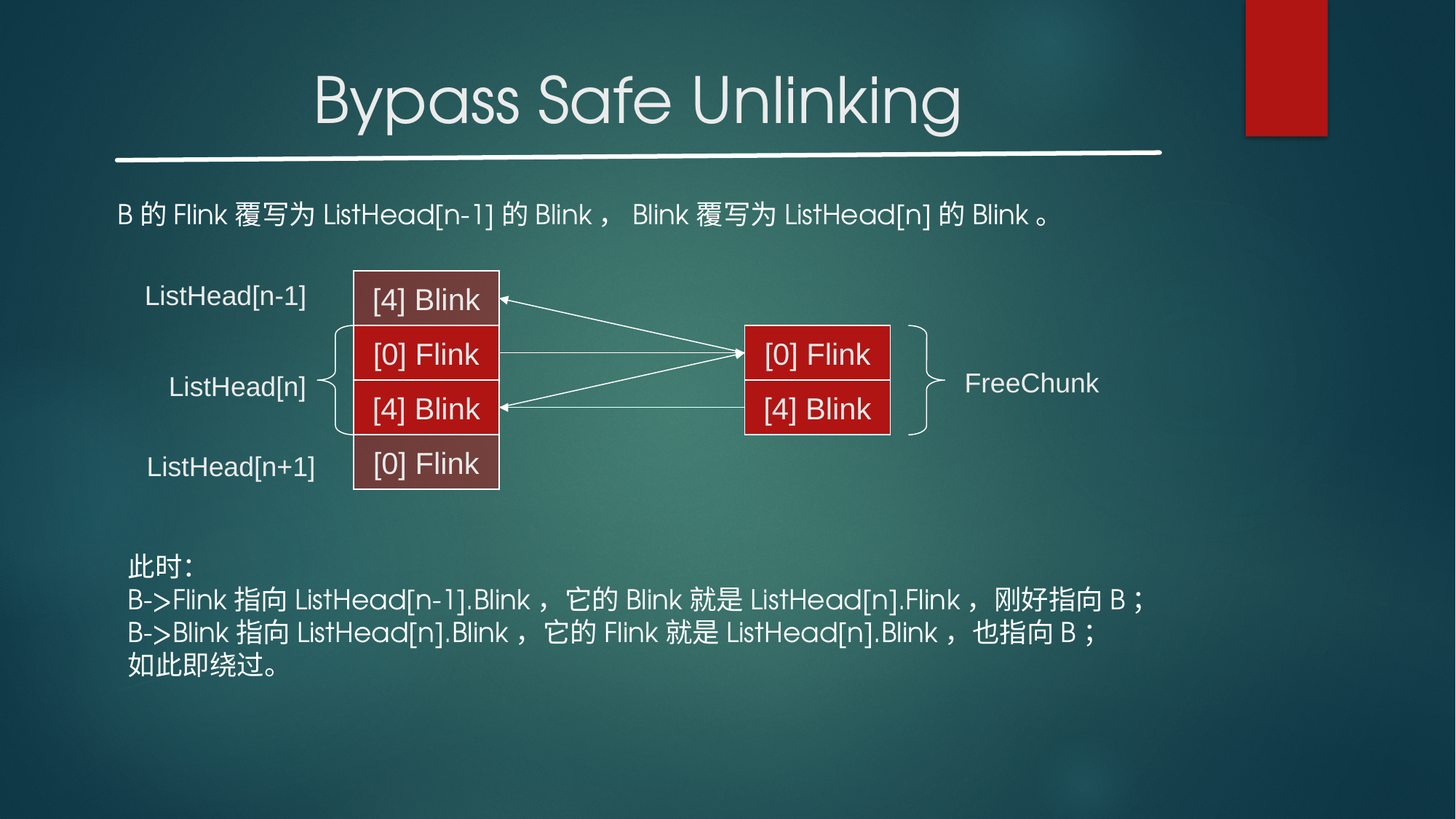

# Bypass Safe Unlinking
B的Flink覆写为ListHead[n-1]的Blink，Blink覆写为ListHead[n]的Blink。
[4] Blink
ListHead[n-1]

[0] Flink
[0] Flink

FreeChunk

ListHead[n]
[4] Blink
[4] Blink
[0] Flink
ListHead[n+1]
此时：
B->Flink指向ListHead[n-1].Blink，它的Blink就是ListHead[n].Flink，刚好指向B；
B->Blink指向ListHead[n].Blink，它的Flink就是ListHead[n].Blink，也指向B；
如此即绕过。